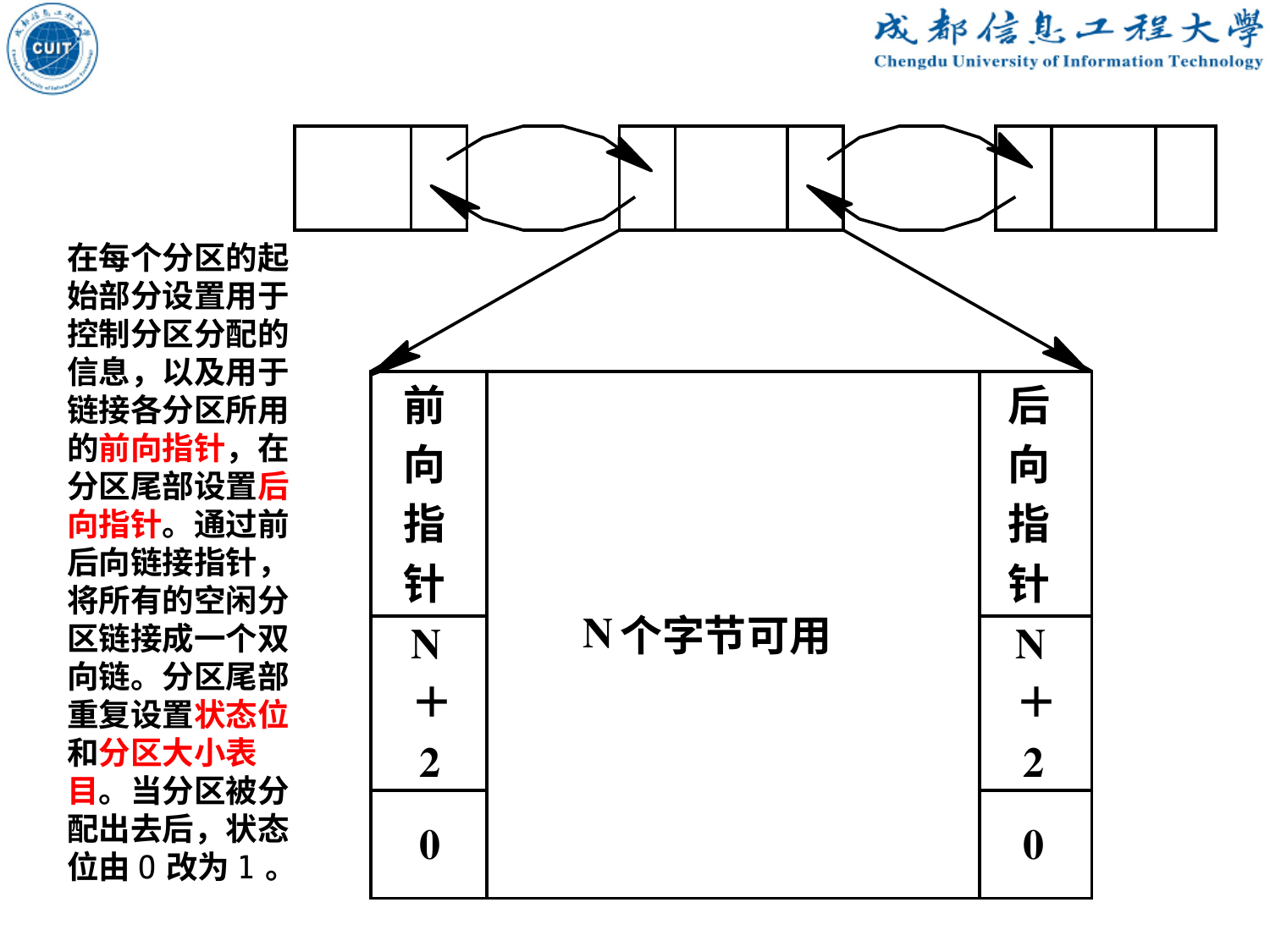

前
后
向
向
指
指
针
针
N
个字节可用

N

N
＋
＋
2
2

0
0
在每个分区的起始部分设置用于控制分区分配的信息，以及用于链接各分区所用的前向指针，在分区尾部设置后向指针。通过前后向链接指针，将所有的空闲分区链接成一个双向链。分区尾部重复设置状态位和分区大小表目。当分区被分配出去后，状态位由0改为1。